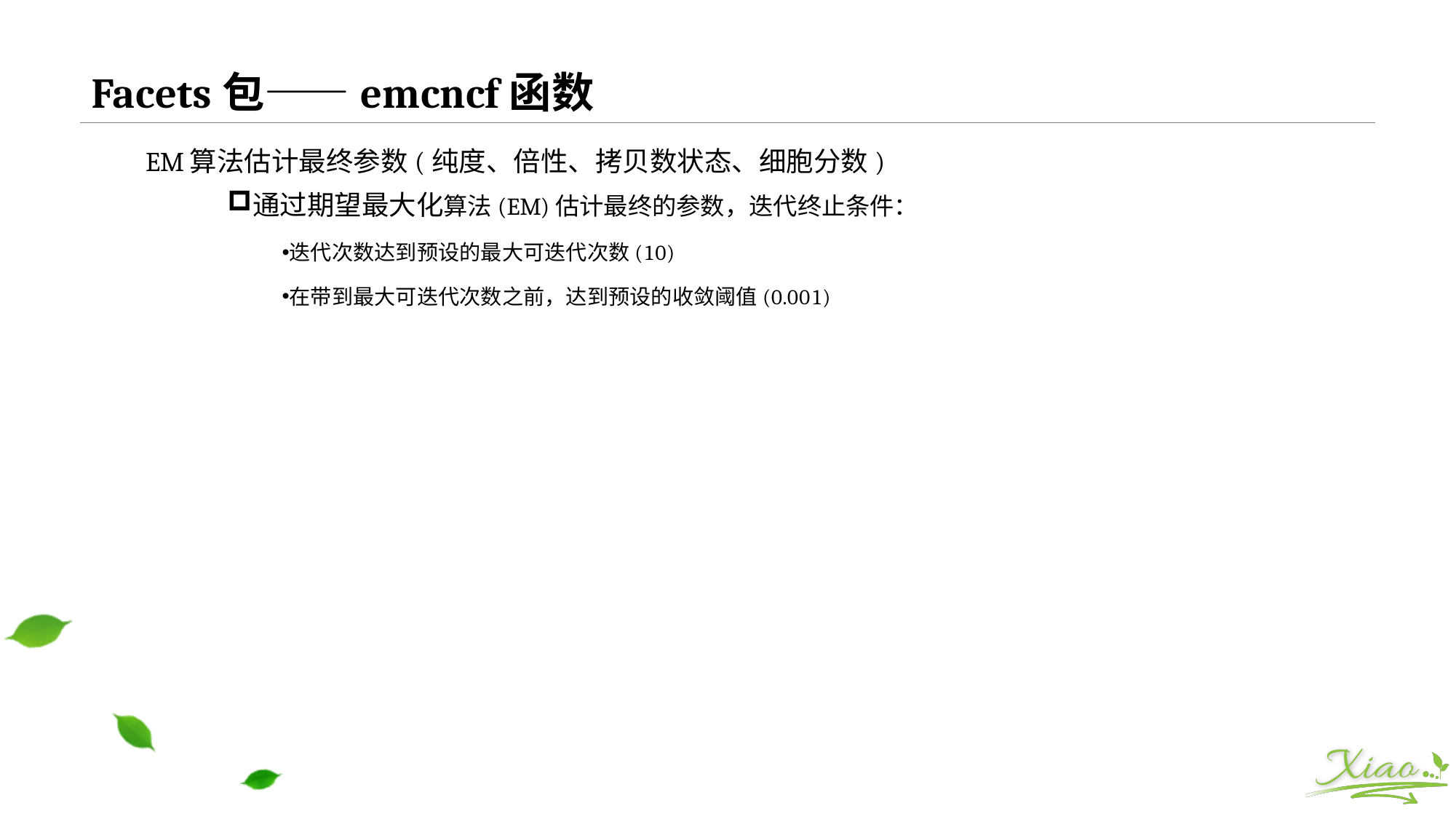

# Facets包——emcncf函数
EM算法估计最终参数(纯度、倍性、拷贝数状态、细胞分数)
通过期望最大化算法(EM)估计最终的参数，迭代终止条件：
迭代次数达到预设的最大可迭代次数(10)
在带到最大可迭代次数之前，达到预设的收敛阈值(0.001)